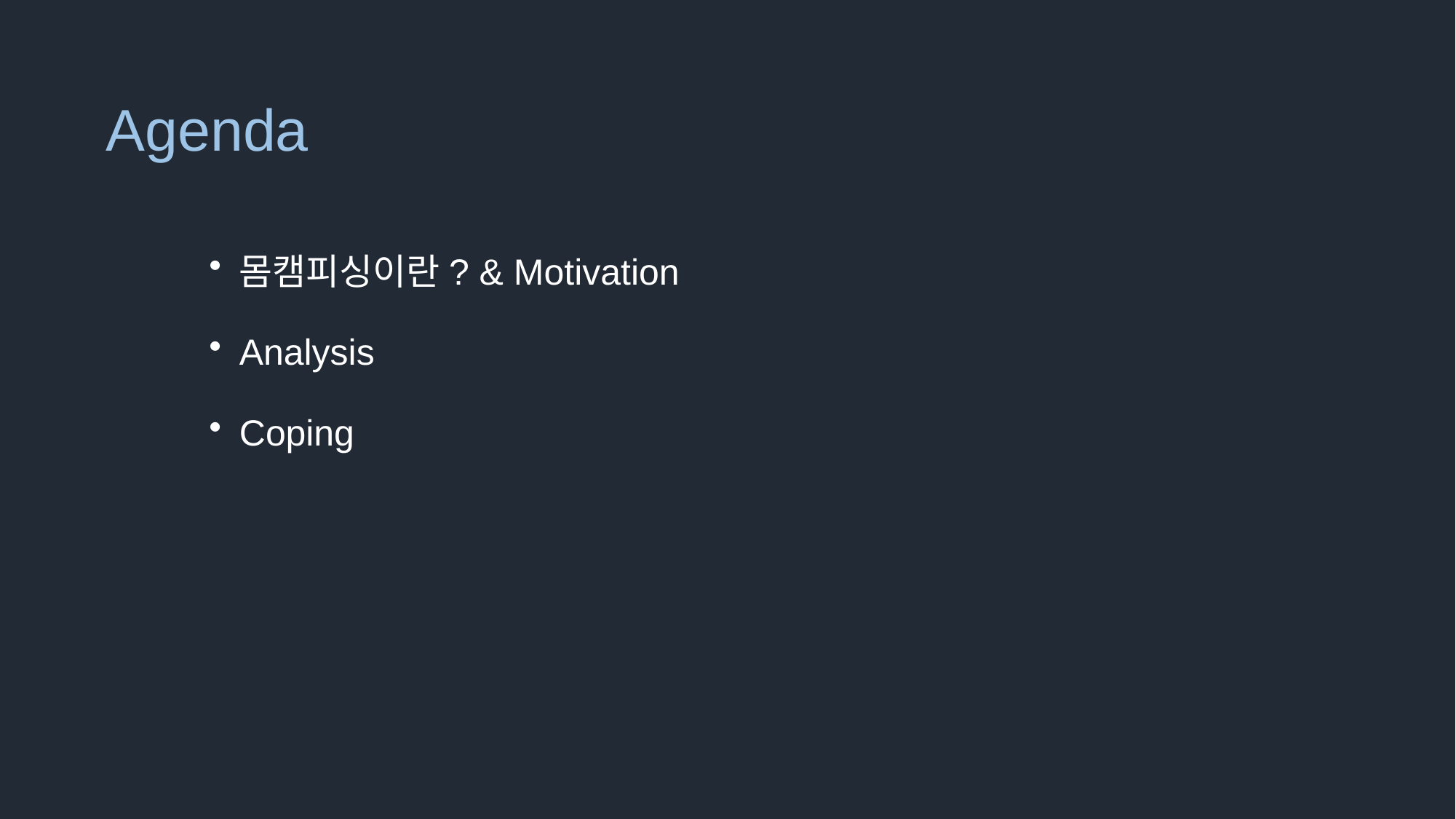

# Agenda
몸캠피싱이란? & Motivation
Analysis
Coping